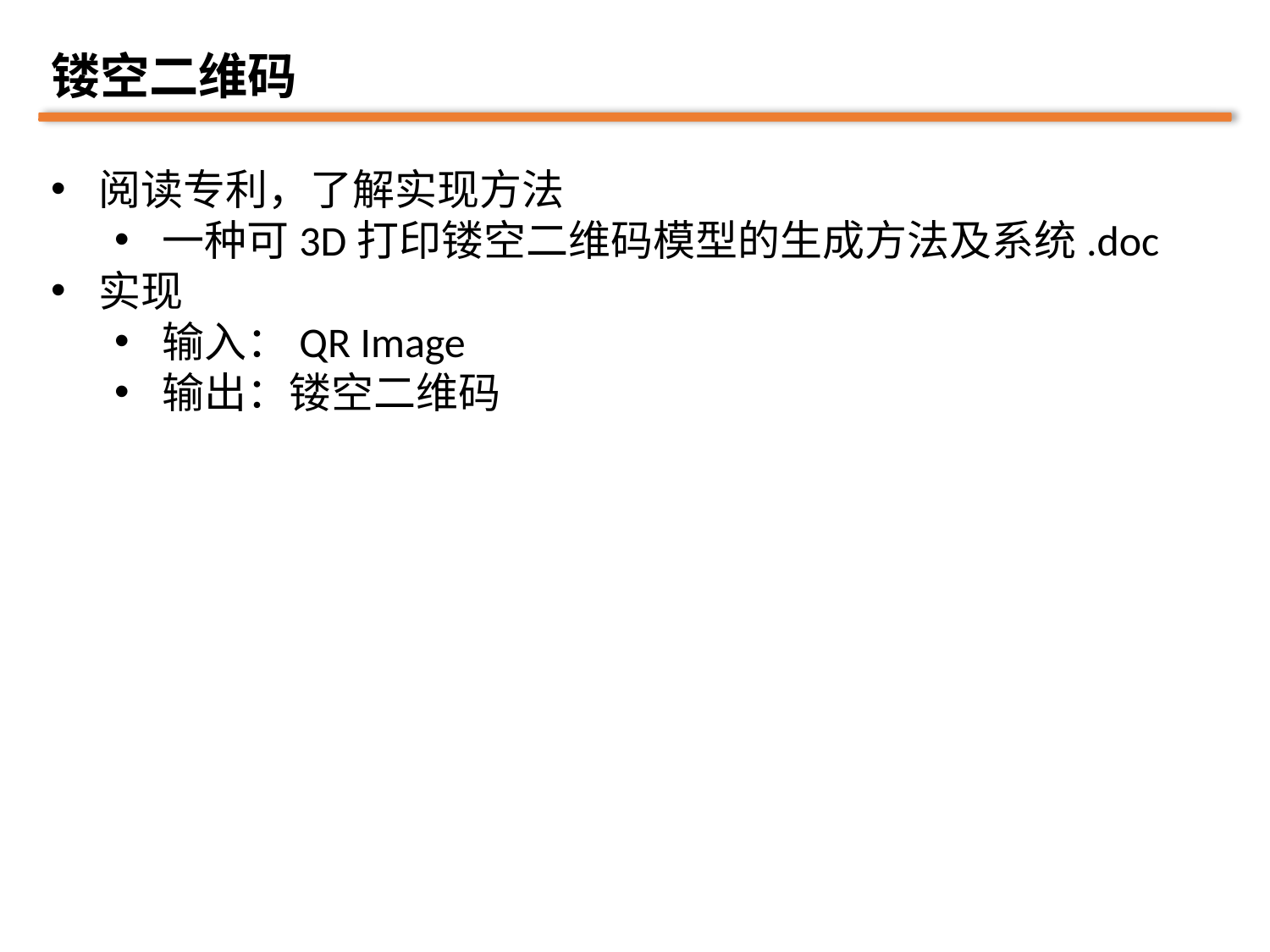

镂空二维码

阅读专利，了解实现方法
一种可3D打印镂空二维码模型的生成方法及系统.doc
实现
输入：QR Image
输出：镂空二维码